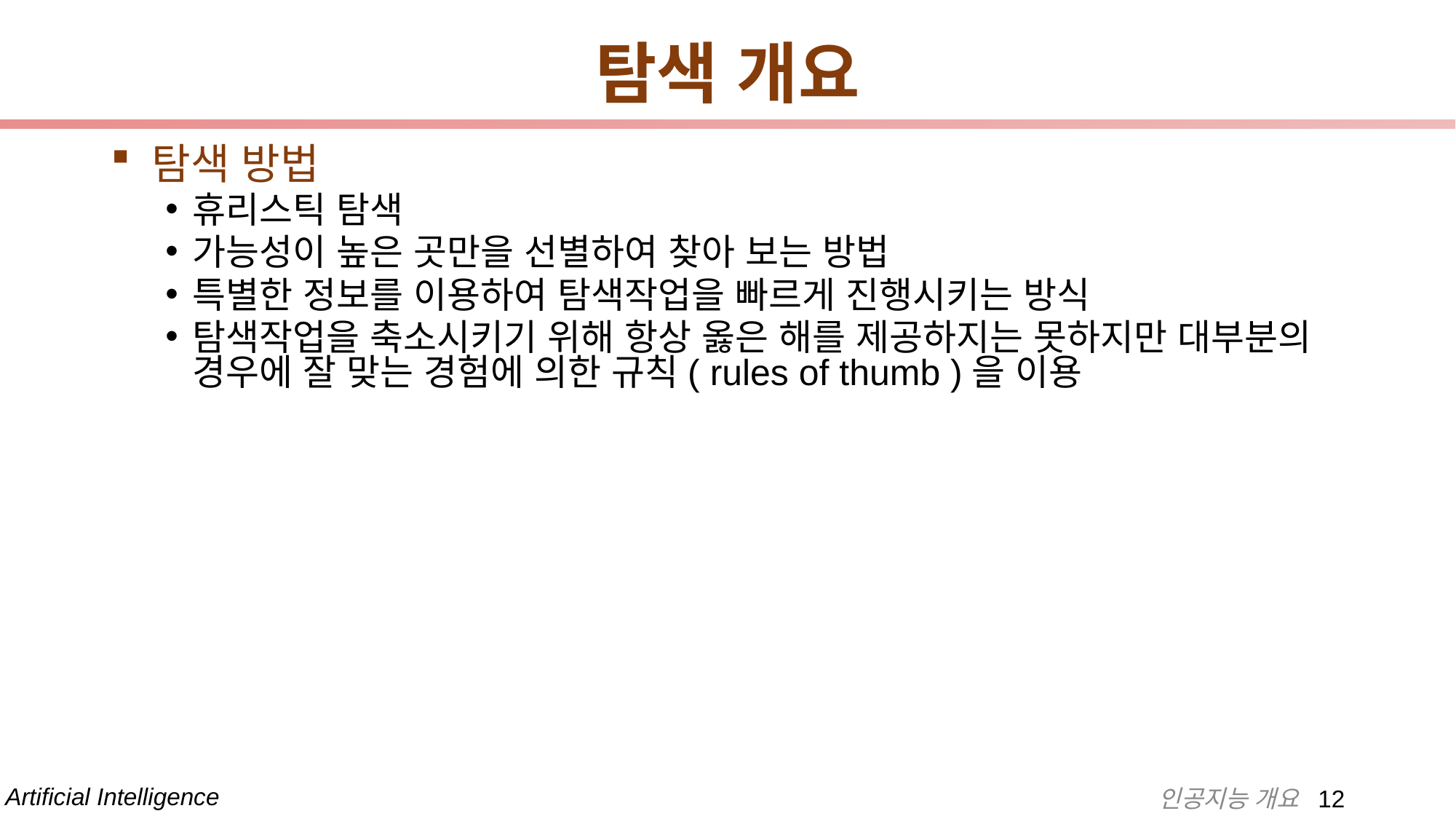

# 탐색 개요
탐색 방법
휴리스틱 탐색
가능성이 높은 곳만을 선별하여 찾아 보는 방법
특별한 정보를 이용하여 탐색작업을 빠르게 진행시키는 방식
탐색작업을 축소시키기 위해 항상 옳은 해를 제공하지는 못하지만 대부분의 경우에 잘 맞는 경험에 의한 규칙( rules of thumb )을 이용